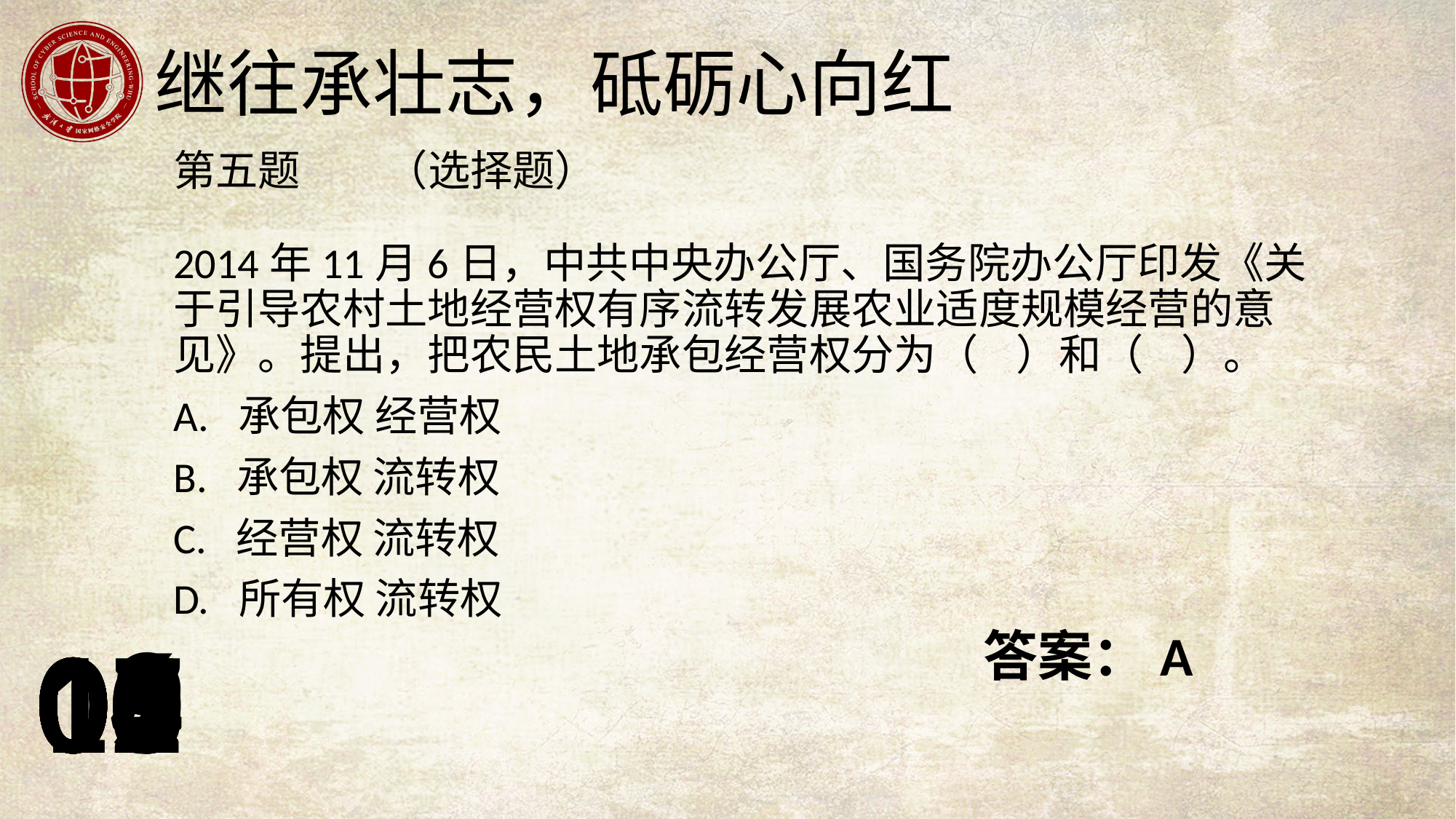

第五题         （选择题）
2014年11月6日，中共中央办公厅、国务院办公厅印发《关于引导农村土地经营权有序流转发展农业适度规模经营的意见》。提出，把农民土地承包经营权分为（    ）和（    ）。
A.  承包权 经营权
B.  承包权 流转权
C.  经营权 流转权
D.  所有权 流转权
答案：A